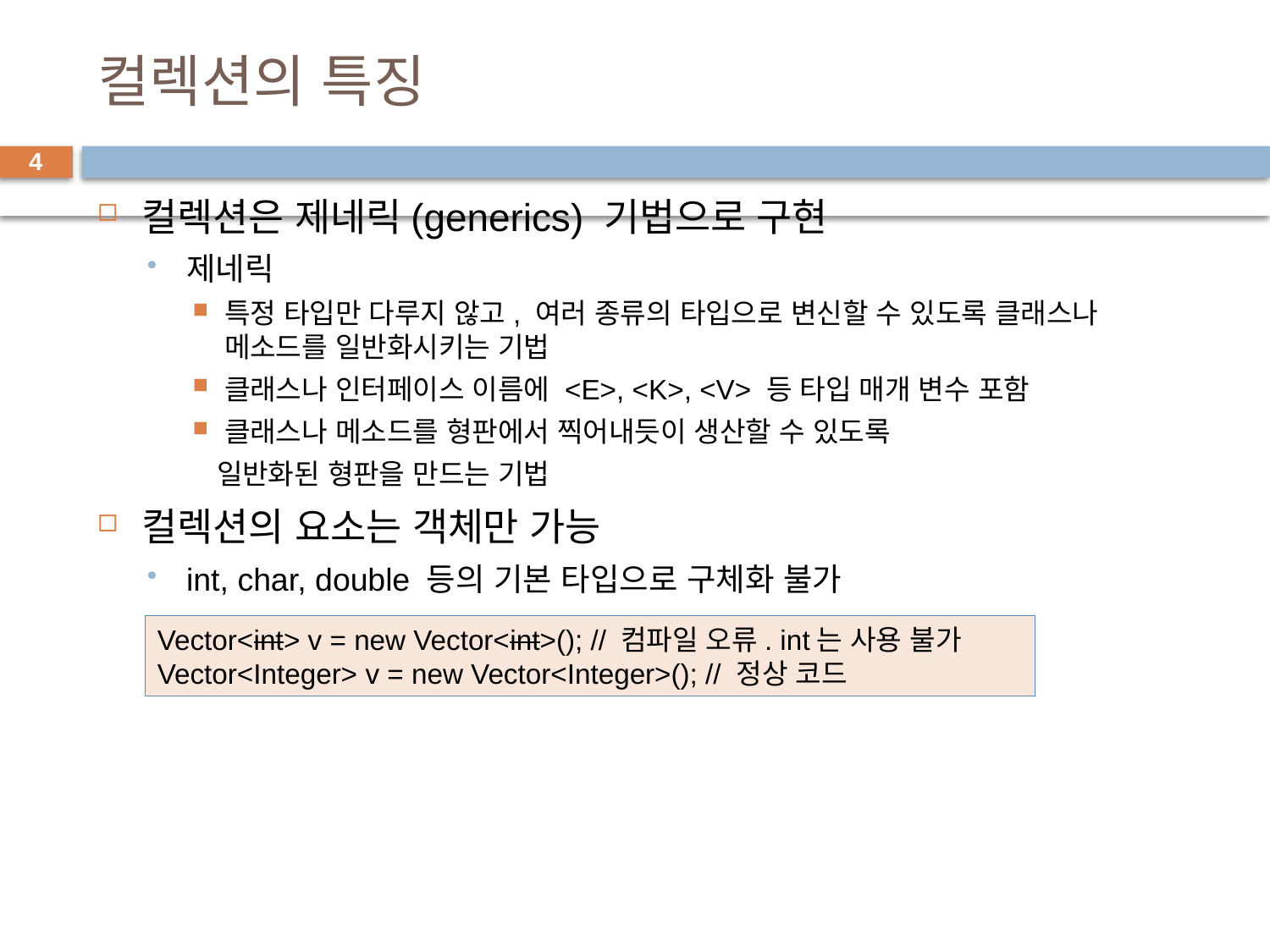

# 컬렉션의 특징
4
컬렉션은 제네릭(generics) 기법으로 구현
제네릭
특정 타입만 다루지 않고, 여러 종류의 타입으로 변신할 수 있도록 클래스나 메소드를 일반화시키는 기법
클래스나 인터페이스 이름에 <E>, <K>, <V> 등 타입 매개 변수 포함
클래스나 메소드를 형판에서 찍어내듯이 생산할 수 있도록
   일반화된 형판을 만드는 기법
컬렉션의 요소는 객체만 가능
int, char, double 등의 기본 타입으로 구체화 불가

Vector<int> v = new Vector<int>(); // 컴파일 오류. int는 사용 불가
Vector<Integer> v = new Vector<Integer>(); // 정상 코드